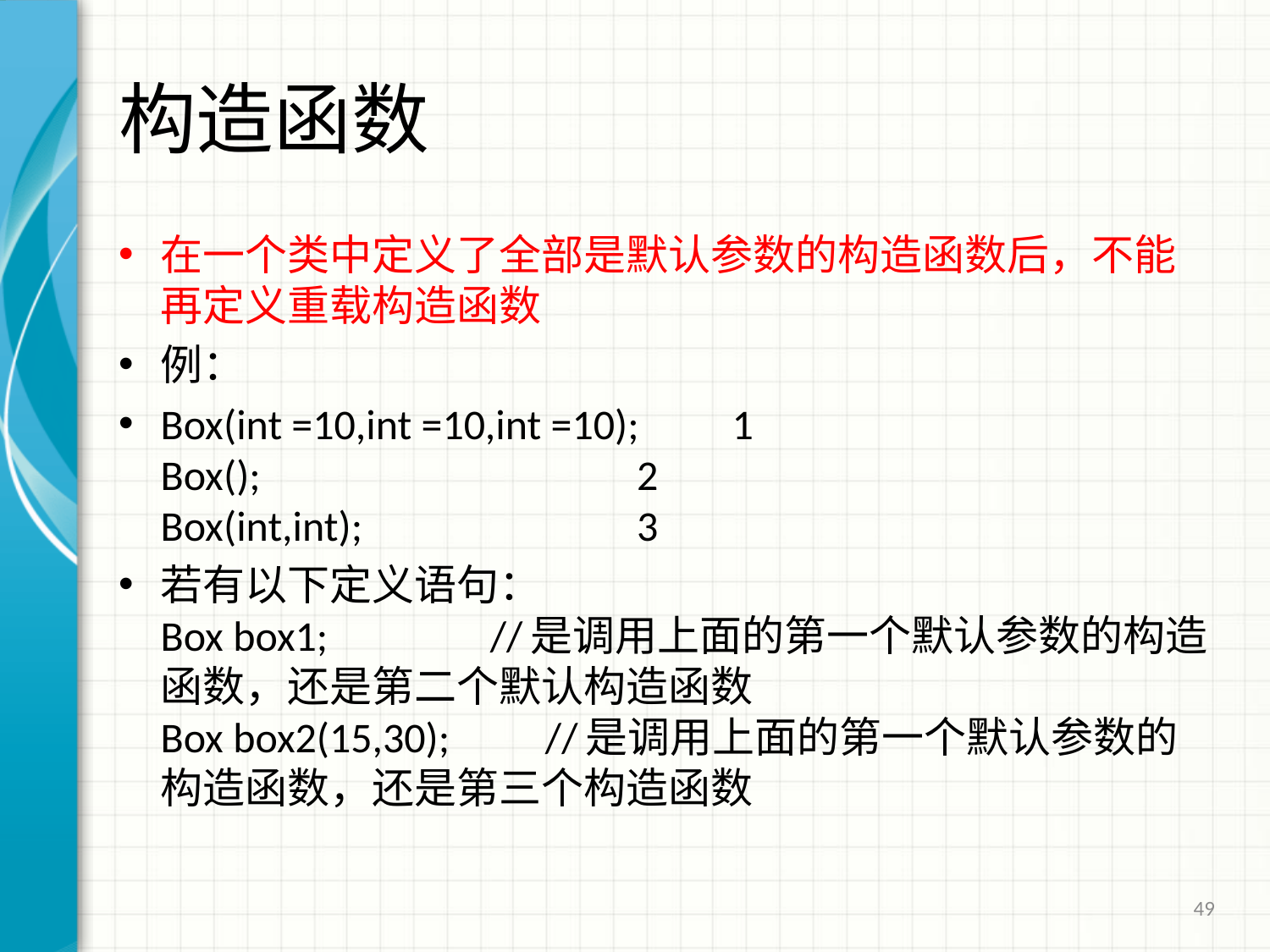

# 构造函数
在一个类中定义了全部是默认参数的构造函数后，不能再定义重载构造函数
例：
Box(int =10,int =10,int =10);         	1
Box();                               			2
Box(int,int);                          		3
若有以下定义语句：
Box box1;                 //是调用上面的第一个默认参数的构造函数，还是第二个默认构造函数
Box box2(15,30);          //是调用上面的第一个默认参数的构造函数，还是第三个构造函数

49